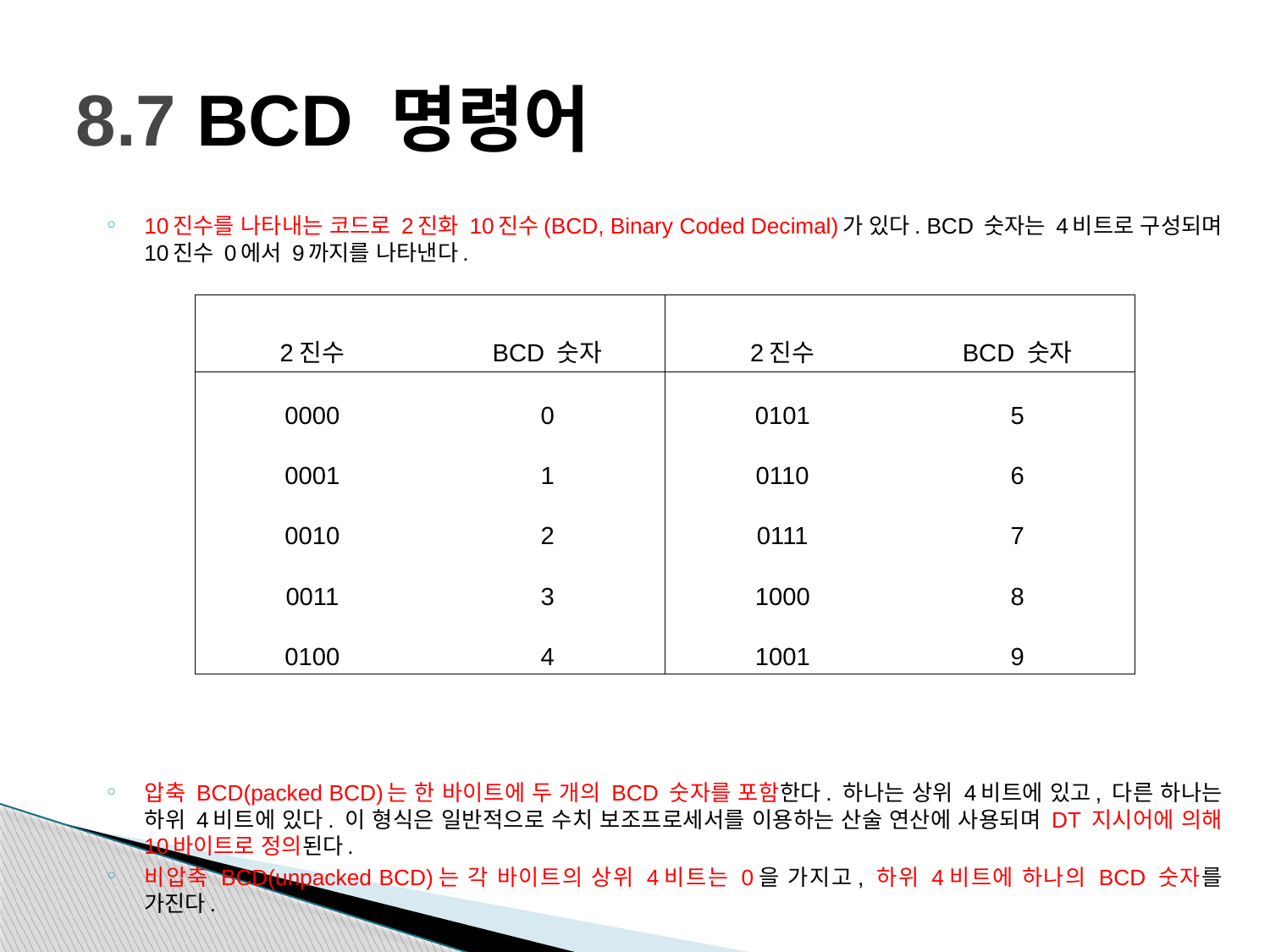

# 8.7 BCD 명령어
10진수를 나타내는 코드로 2진화 10진수(BCD, Binary Coded Decimal)가 있다. BCD 숫자는 4비트로 구성되며 10진수 0에서 9까지를 나타낸다.

압축 BCD(packed BCD)는 한 바이트에 두 개의 BCD 숫자를 포함한다. 하나는 상위 4비트에 있고, 다른 하나는 하위 4비트에 있다. 이 형식은 일반적으로 수치 보조프로세서를 이용하는 산술 연산에 사용되며 DT 지시어에 의해 10바이트로 정의된다.
비압축 BCD(unpacked BCD)는 각 바이트의 상위 4비트는 0을 가지고, 하위 4비트에 하나의 BCD 숫자를 가진다.
| 2진수 | BCD 숫자 | 2진수 | BCD 숫자 |
| --- | --- | --- | --- |
| 0000 | 0 | 0101 | 5 |
| 0001 | 1 | 0110 | 6 |
| 0010 | 2 | 0111 | 7 |
| 0011 | 3 | 1000 | 8 |
| 0100 | 4 | 1001 | 9 |